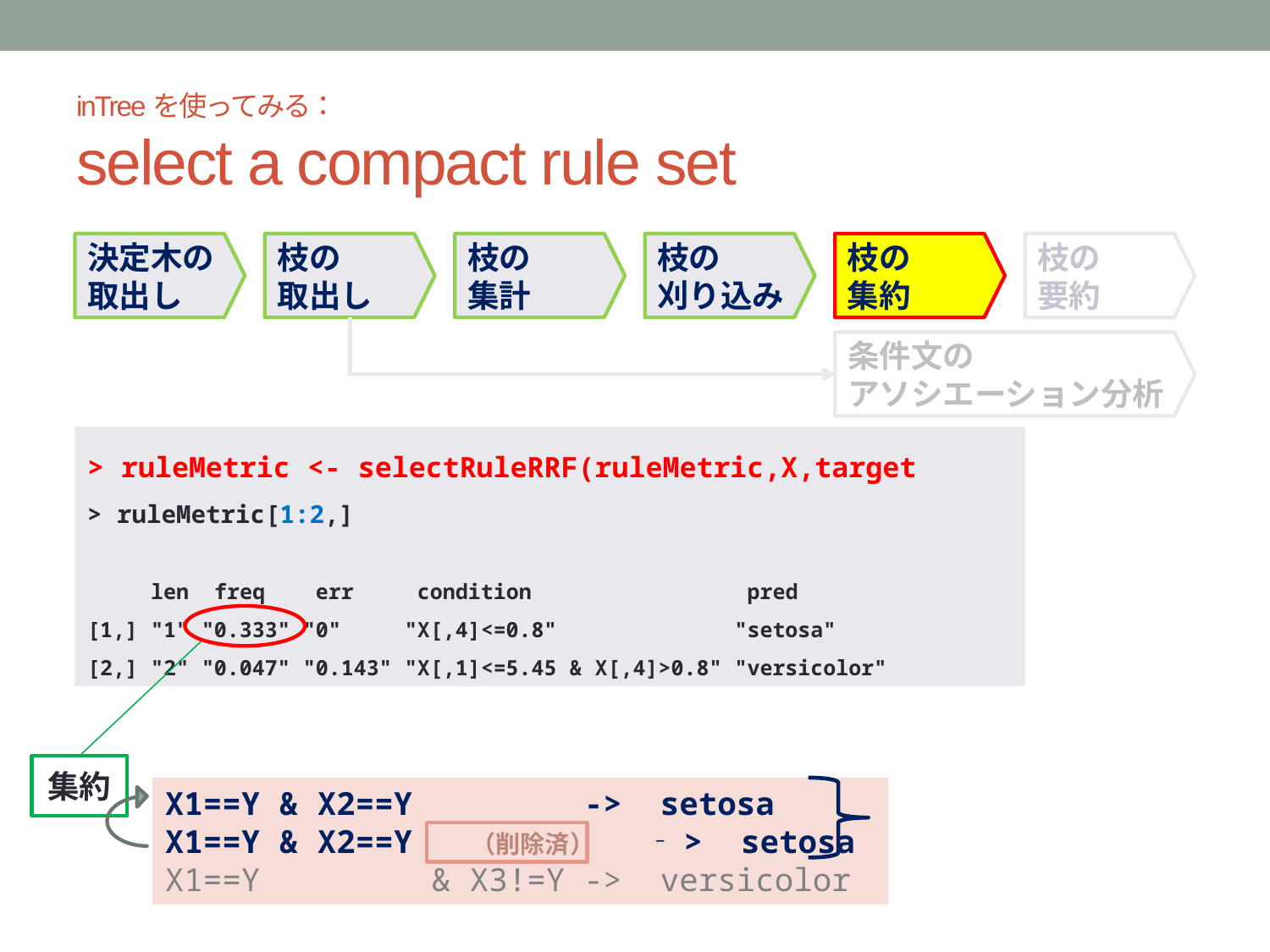

# inTreeを使ってみる： select a compact rule set
決定木の
取出し
枝の
取出し
枝の
集計
枝の
刈り込み
枝の
集約
枝の
要約
条件文の
アソシエーション分析
> ruleMetric <- selectRuleRRF(ruleMetric,X,target
> ruleMetric[1:2,]

     len  freq    err     condition                 pred
[1,] "1" "0.333" "0"     "X[,4]<=0.8"              "setosa"
[2,] "2" "0.047" "0.143" "X[,1]<=5.45 & X[,4]>0.8" "versicolor"

集約
X1==Y & X2==Y         ‐>  setosa
X1==Y & X2==Y 　（削除済）　　‐>  setosa
X1==Y         & X3!=Y ‐>  versicolor